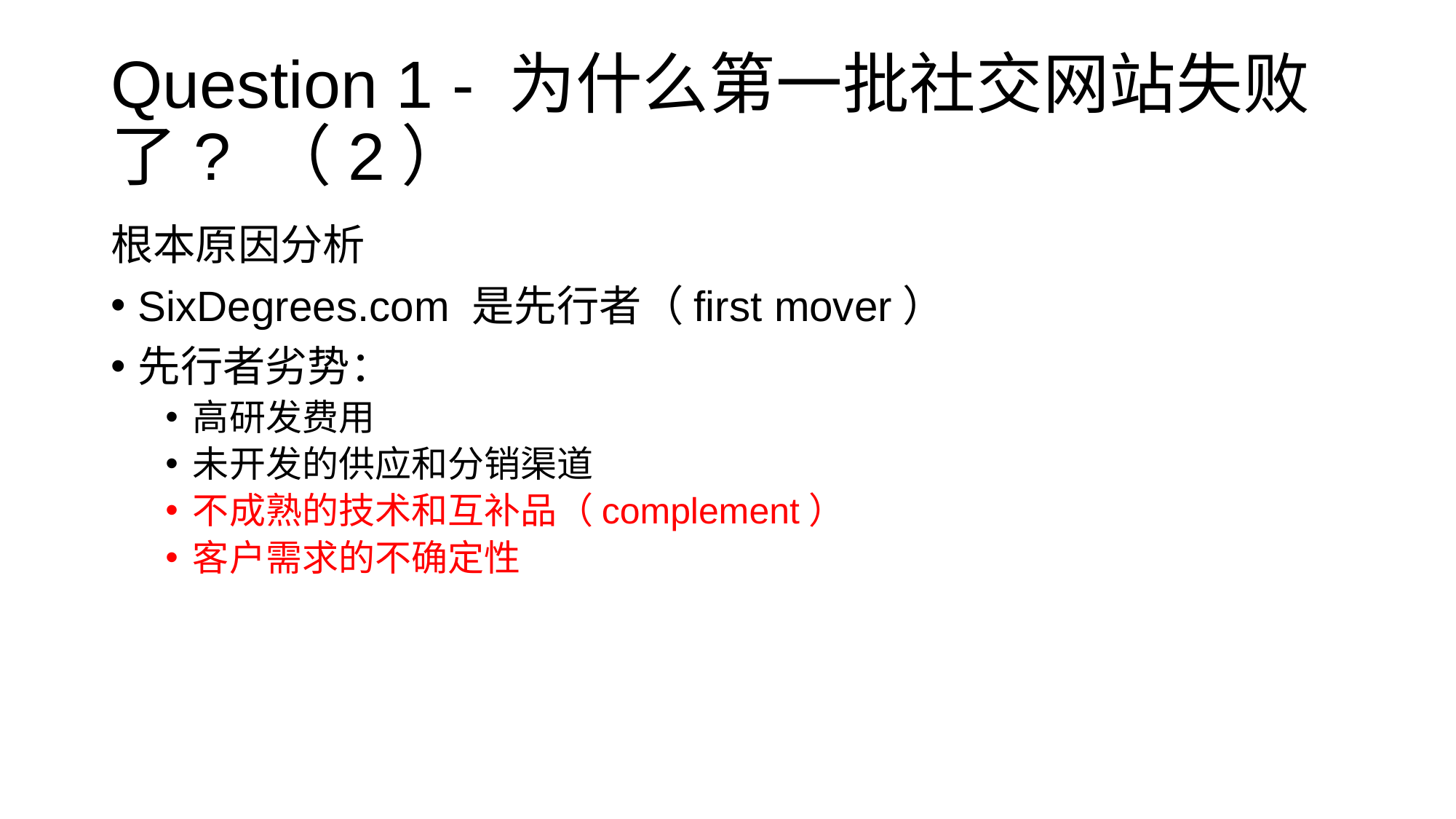

# Question 1 - 为什么第一批社交网站失败了? （2）
根本原因分析
SixDegrees.com 是先行者（first mover）
先行者劣势：
高研发费用
未开发的供应和分销渠道
不成熟的技术和互补品（complement）
客户需求的不确定性